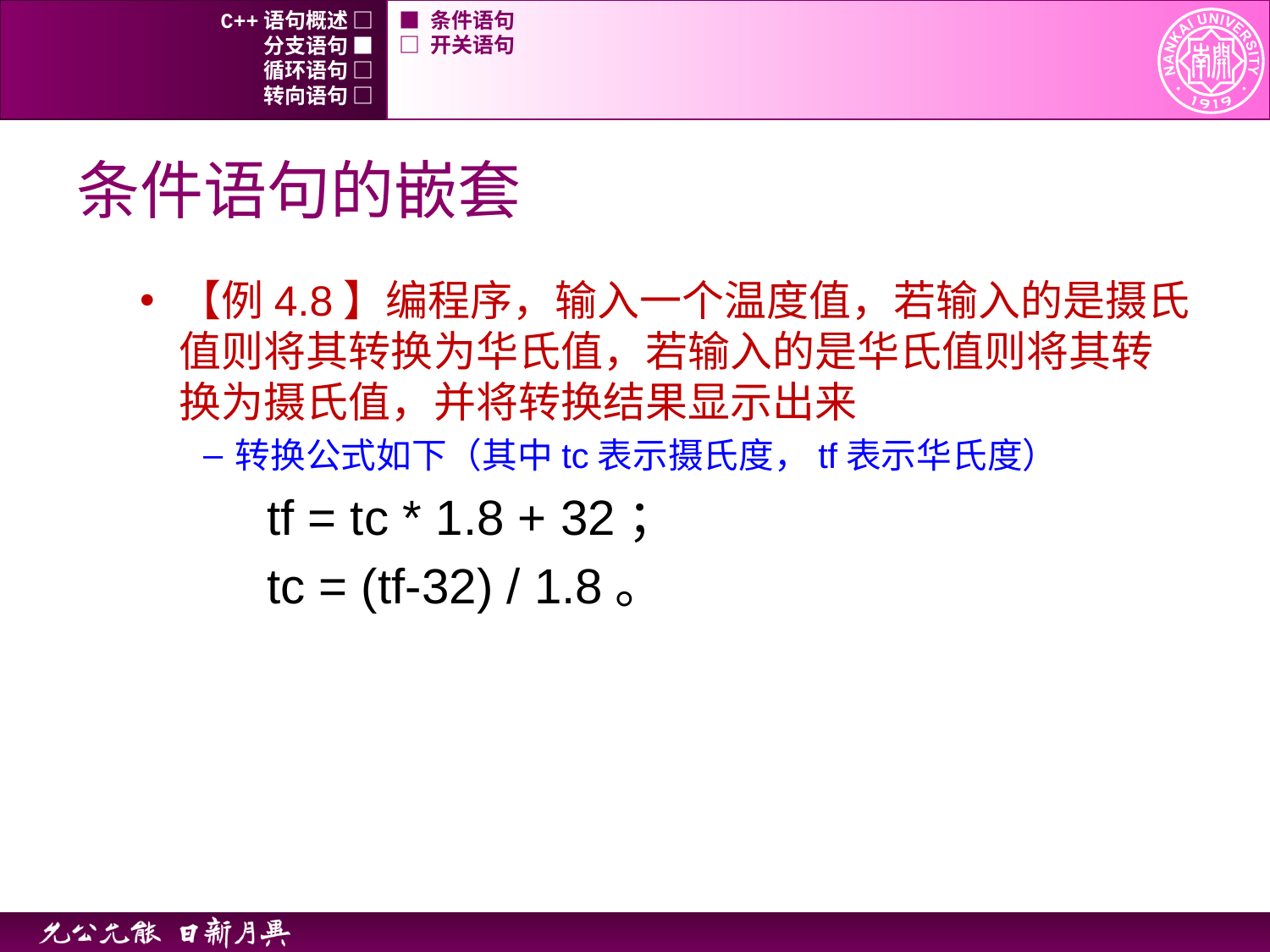

C++语句概述 □
■ 条件语句
分支语句 ■
□ 开关语句
循环语句 □

转向语句 □

# 条件语句的嵌套
【例4.8】编程序，输入一个温度值，若输入的是摄氏值则将其转换为华氏值，若输入的是华氏值则将其转换为摄氏值，并将转换结果显示出来
转换公式如下（其中tc表示摄氏度，tf表示华氏度）
tf = tc * 1.8 + 32；
tc = (tf-32) / 1.8。